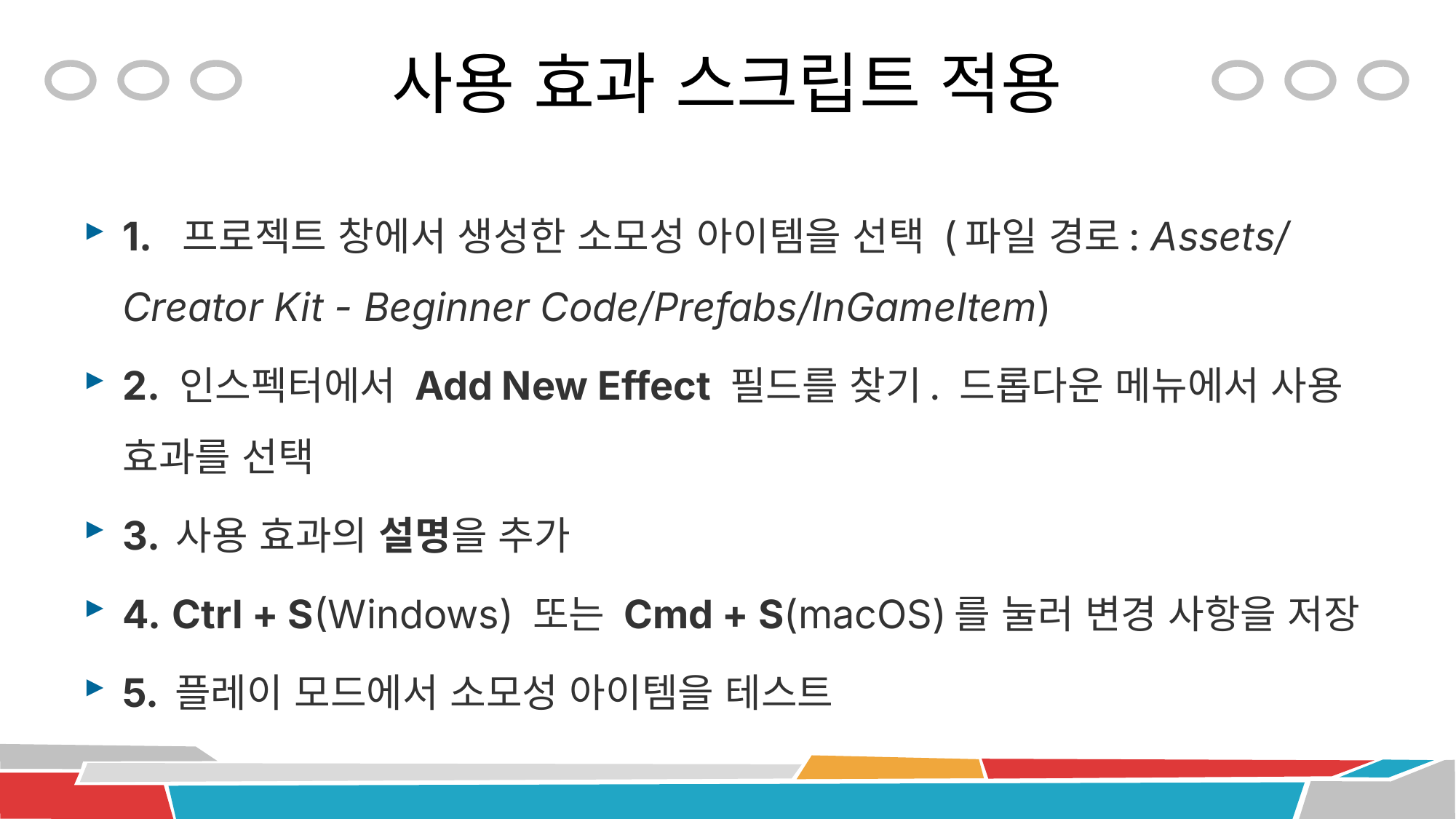

# 사용 효과 스크립트 적용
1.  프로젝트 창에서 생성한 소모성 아이템을 선택 (파일 경로: Assets/Creator Kit - Beginner Code/Prefabs/InGameItem)
2. 인스펙터에서 Add New Effect 필드를 찾기. 드롭다운 메뉴에서 사용 효과를 선택
3. 사용 효과의 설명을 추가
4. Ctrl + S(Windows) 또는 Cmd + S(macOS)를 눌러 변경 사항을 저장
5. 플레이 모드에서 소모성 아이템을 테스트